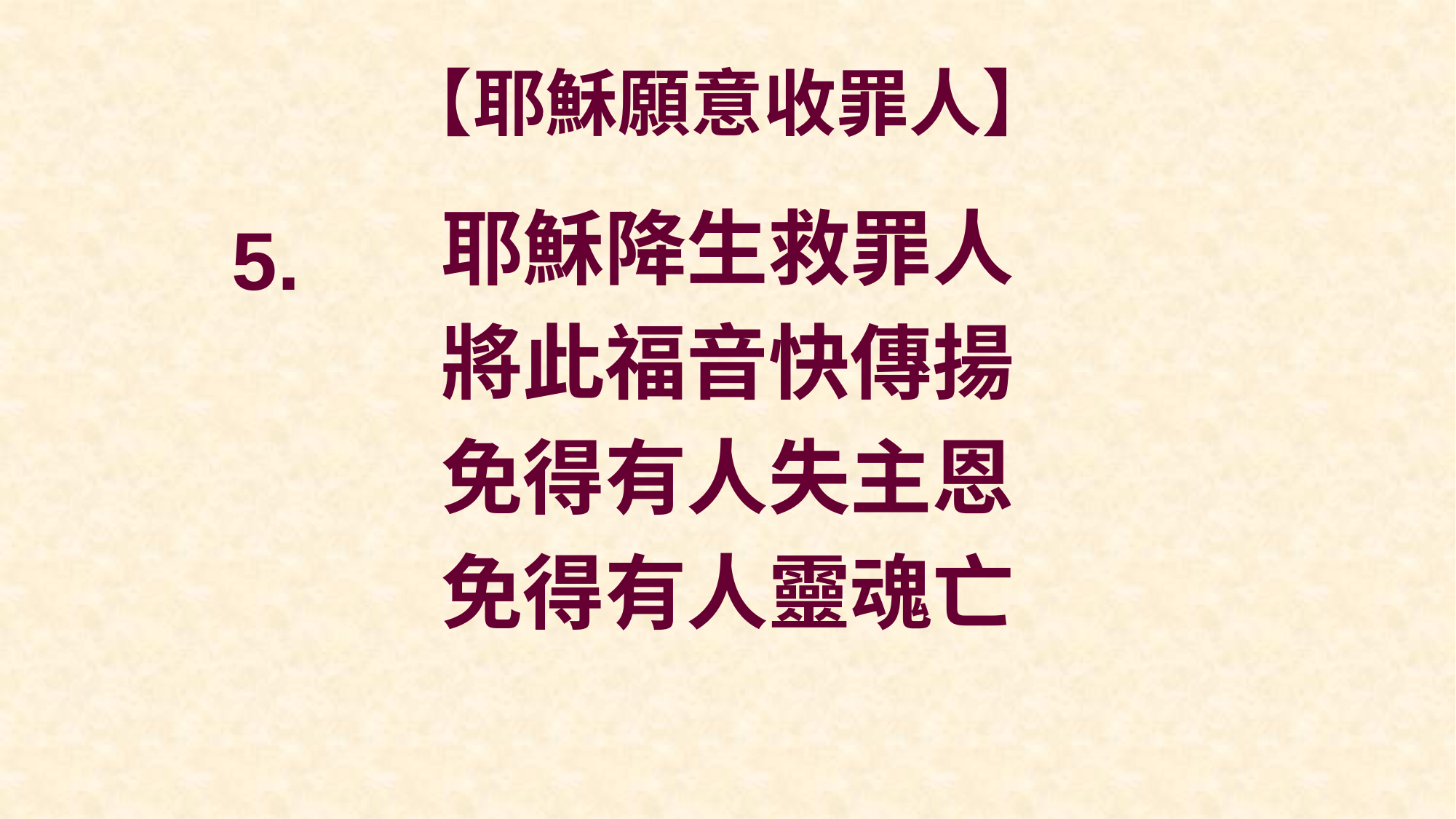

# 【耶穌願意收罪人】
耶穌降生救罪人
將此福音快傳揚
免得有人失主恩
免得有人靈魂亡
5.